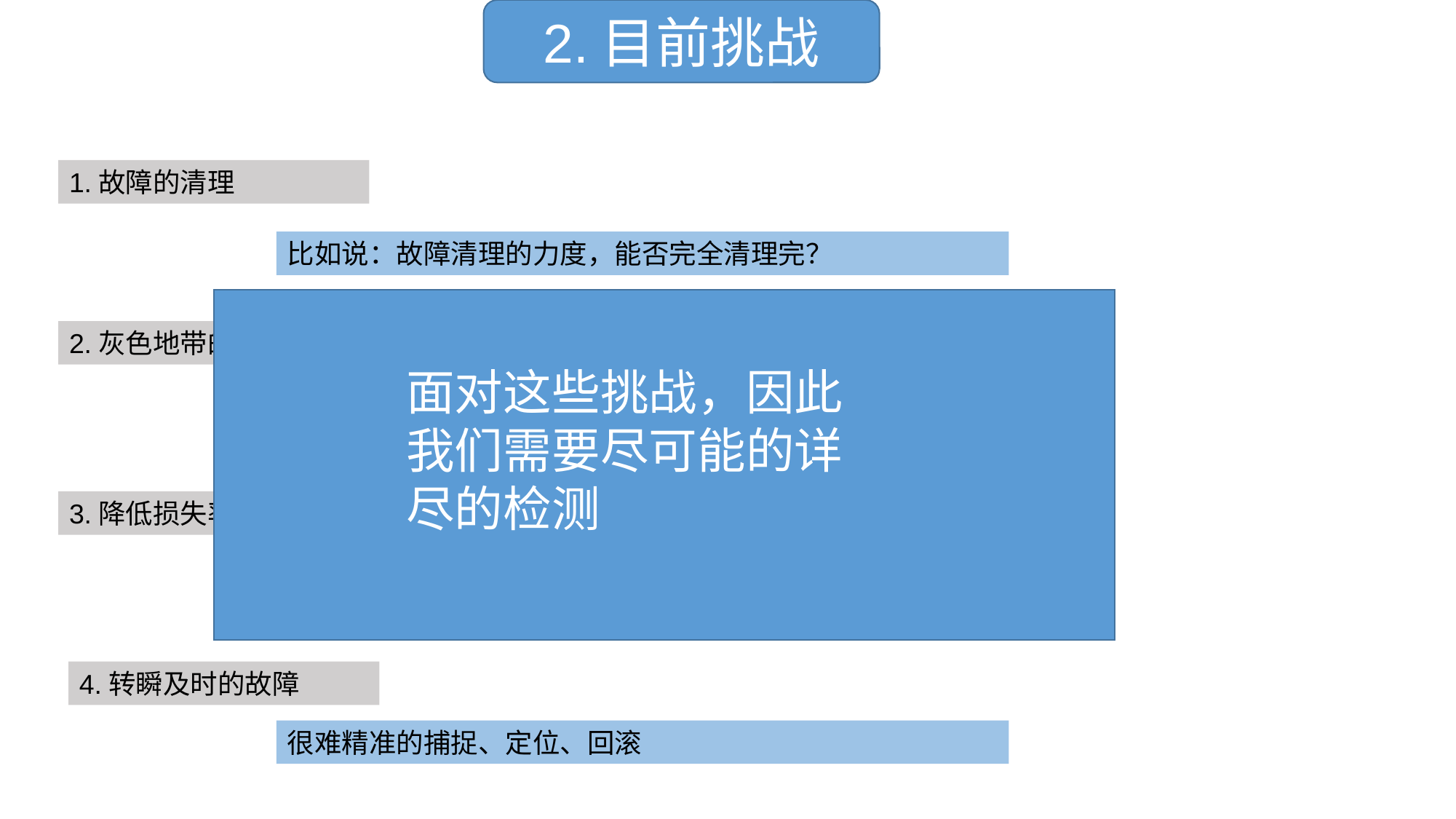

2.目前挑战
1.故障的清理
比如说：故障清理的力度，能否完全清理完？

2.灰色地带的故障
面对这些挑战，因此我们需要尽可能的详尽的检测
一些设备无法报告故障
3.降低损失率
由等价路由造成的路由器路径被覆盖的问题
4.转瞬及时的故障
很难精准的捕捉、定位、回滚